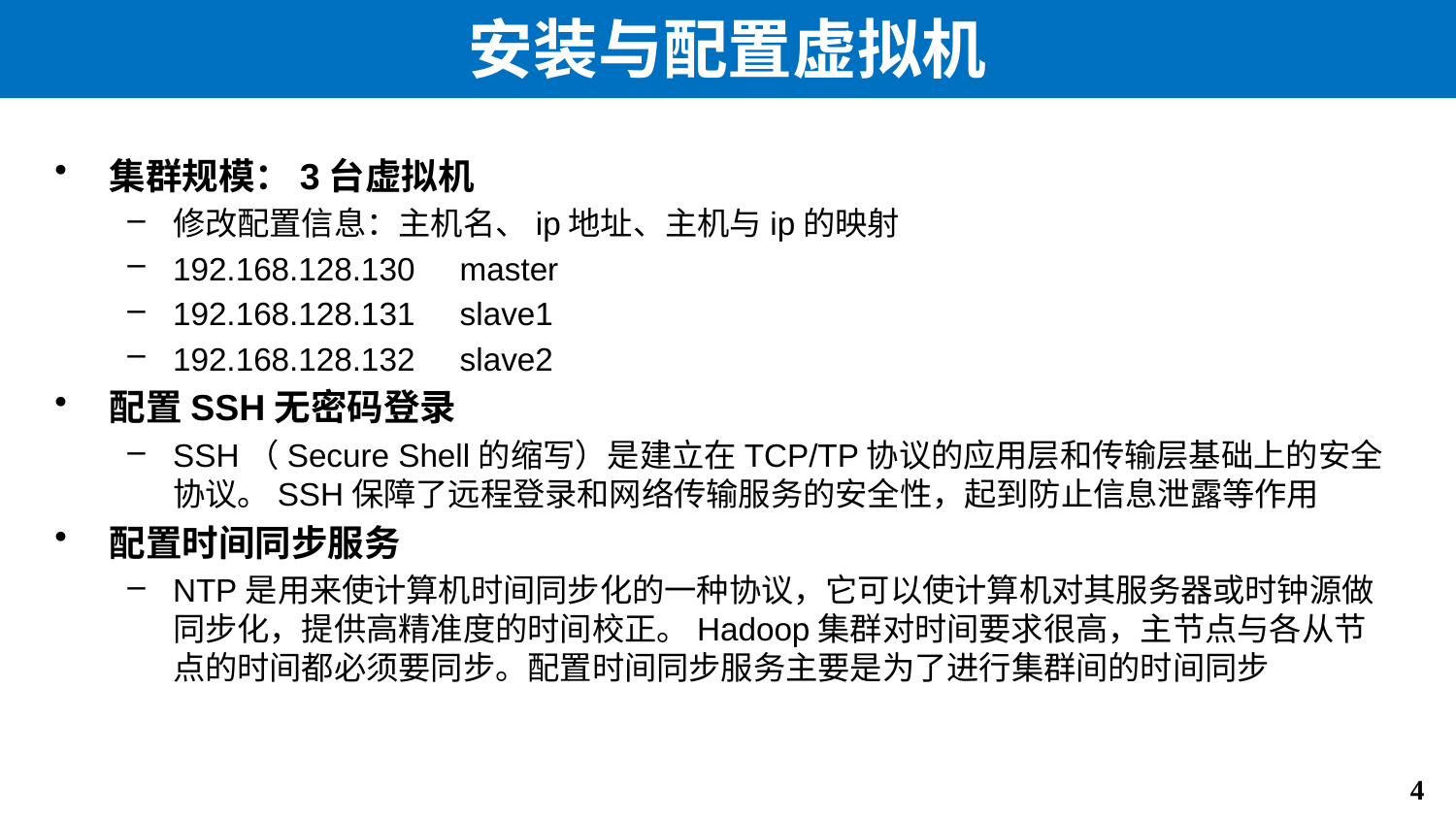

# 安装与配置虚拟机
集群规模：3台虚拟机
修改配置信息：主机名、ip地址、主机与ip的映射
192.168.128.130     master
192.168.128.131     slave1
192.168.128.132     slave2
配置SSH无密码登录
SSH（Secure Shell的缩写）是建立在TCP/TP协议的应用层和传输层基础上的安全协议。SSH保障了远程登录和网络传输服务的安全性，起到防止信息泄露等作用
配置时间同步服务
NTP是用来使计算机时间同步化的一种协议，它可以使计算机对其服务器或时钟源做同步化，提供高精准度的时间校正。Hadoop集群对时间要求很高，主节点与各从节点的时间都必须要同步。配置时间同步服务主要是为了进行集群间的时间同步